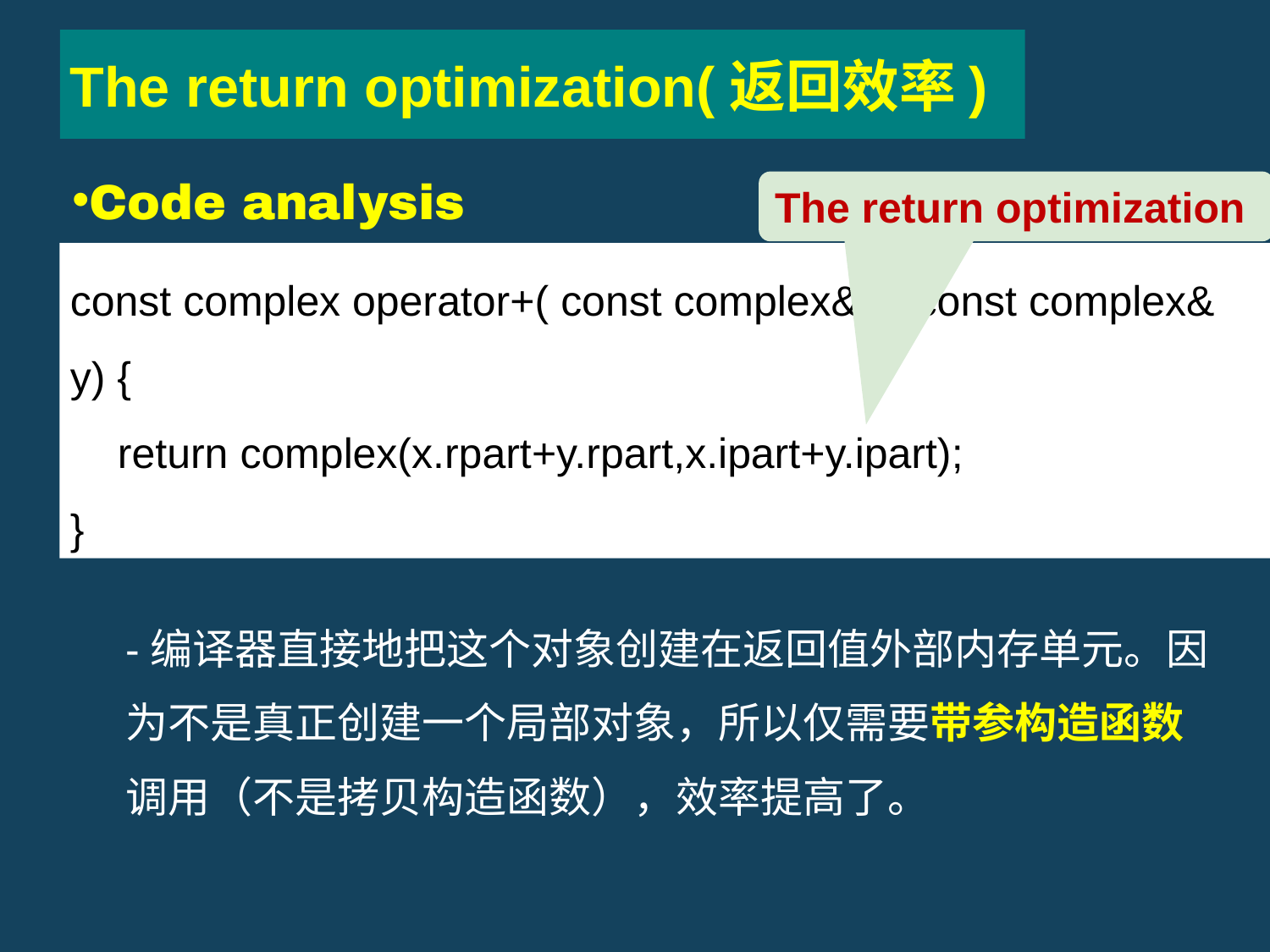

The return optimization(返回效率)
Code analysis

-编译器直接地把这个对象创建在返回值外部内存单元。因为不是真正创建一个局部对象，所以仅需要带参构造函数调用（不是拷贝构造函数），效率提高了。
The return optimization
const complex operator+( const complex& x, const complex& y) {
    return complex(x.rpart+y.rpart,x.ipart+y.ipart);
}